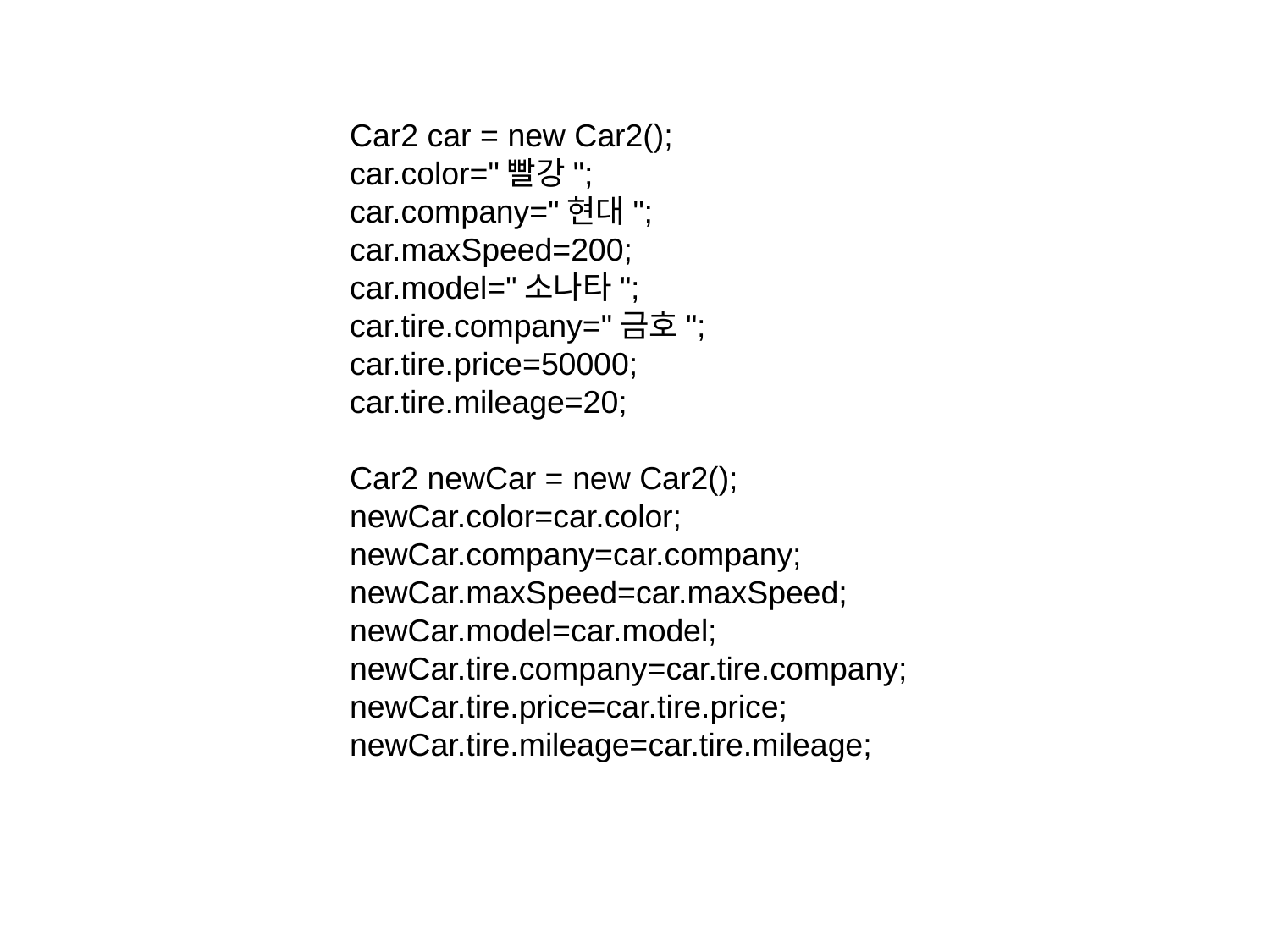

Car2 car = new Car2();
car.color="빨강";
car.company="현대";
car.maxSpeed=200;
car.model="소나타";
car.tire.company="금호";
car.tire.price=50000;
car.tire.mileage=20;

Car2 newCar = new Car2();
newCar.color=car.color;
newCar.company=car.company;
newCar.maxSpeed=car.maxSpeed;
newCar.model=car.model;
newCar.tire.company=car.tire.company;
newCar.tire.price=car.tire.price;
newCar.tire.mileage=car.tire.mileage;